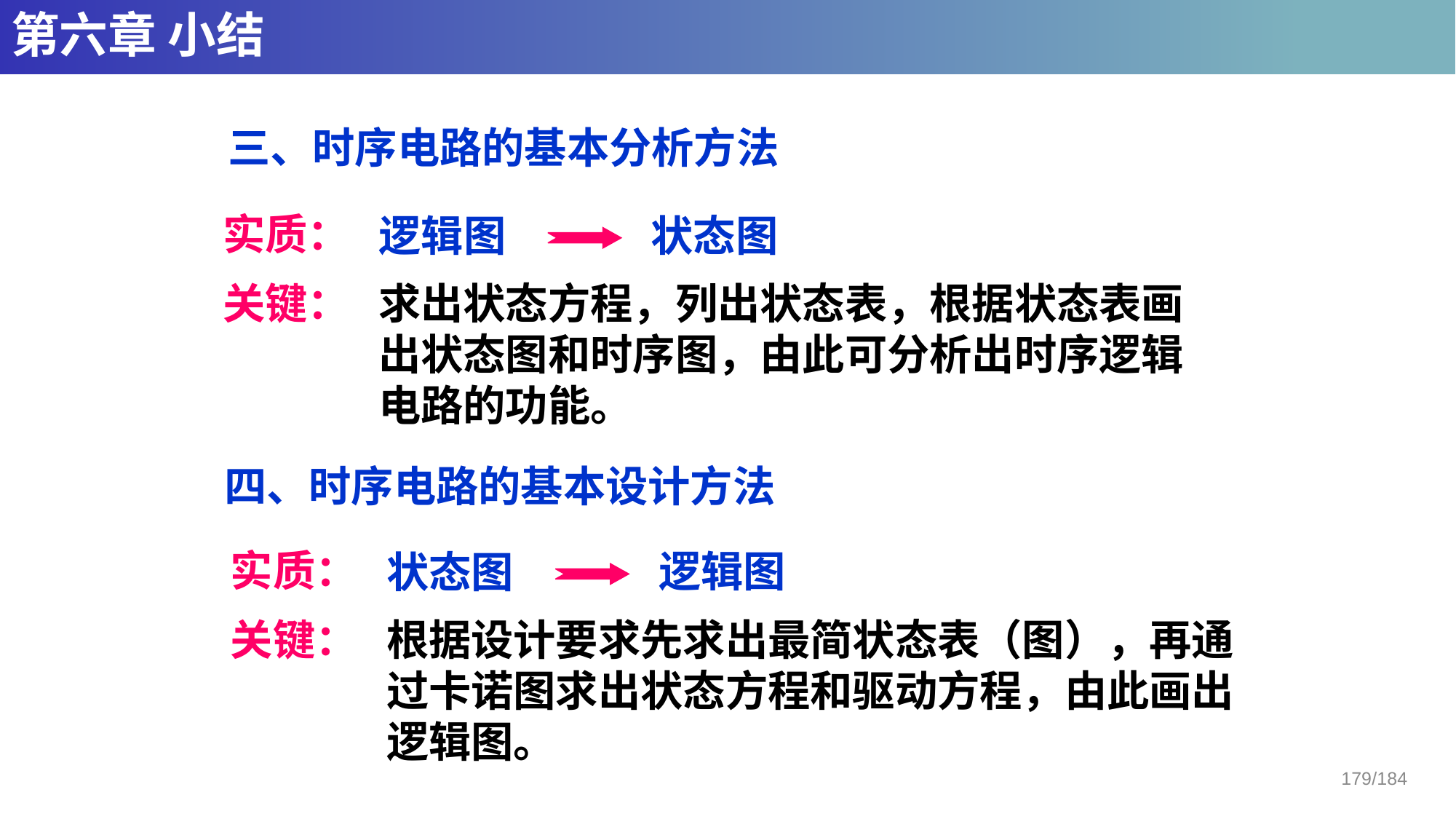

# 第六章 小结
三、时序电路的基本分析方法
实质：
状态图
逻辑图

关键：
求出状态方程，列出状态表，根据状态表画
出状态图和时序图，由此可分析出时序逻辑
电路的功能。
四、时序电路的基本设计方法
实质：
逻辑图
状态图

关键：
根据设计要求先求出最简状态表（图），再通过卡诺图求出状态方程和驱动方程，由此画出逻辑图。
179/184